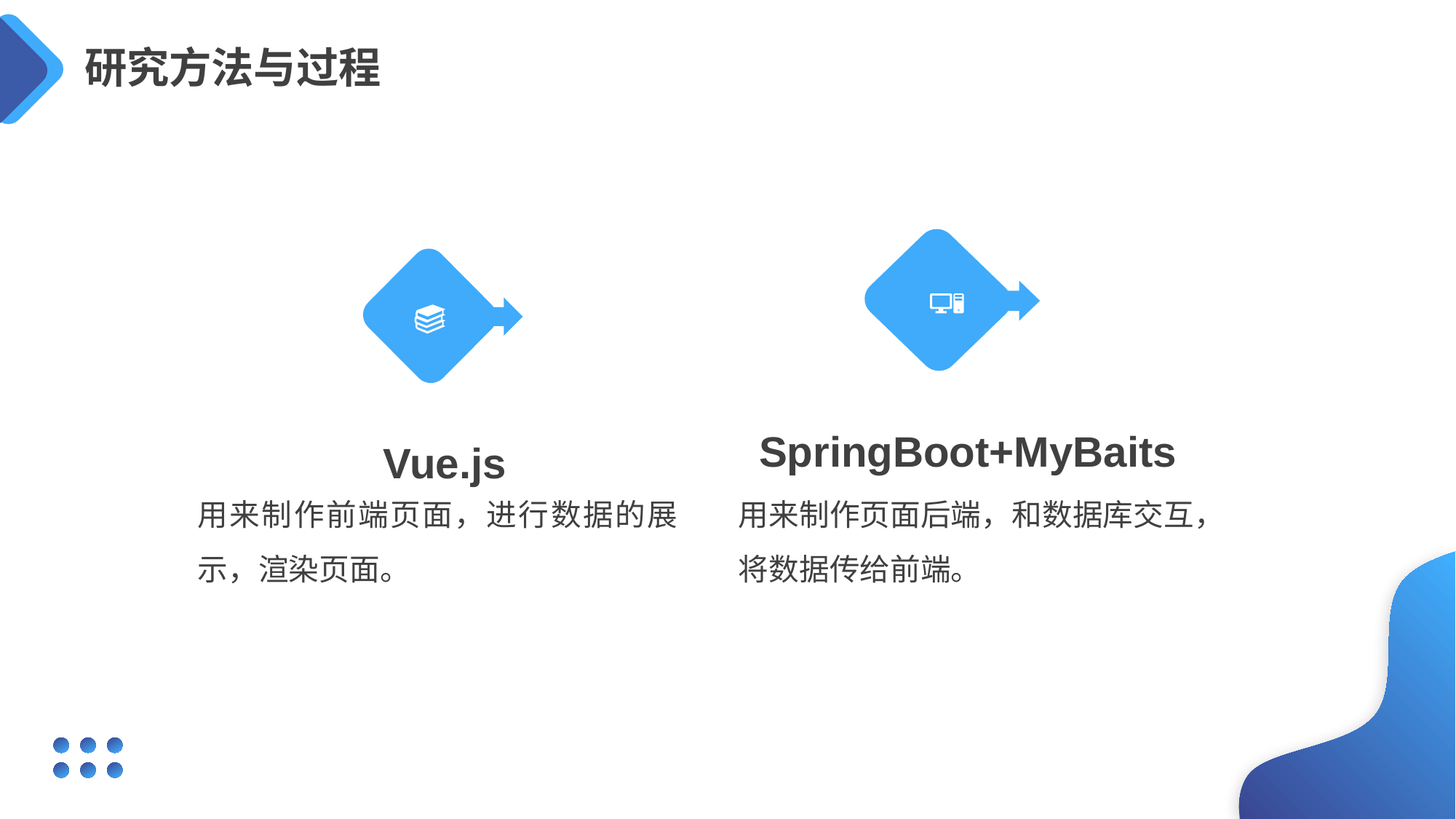

研究方法与过程

SpringBoot+MyBaits

用来制作页面后端，和数据库交互，将数据传给前端。

Vue.js
用来制作前端页面，进行数据的展示，渲染页面。